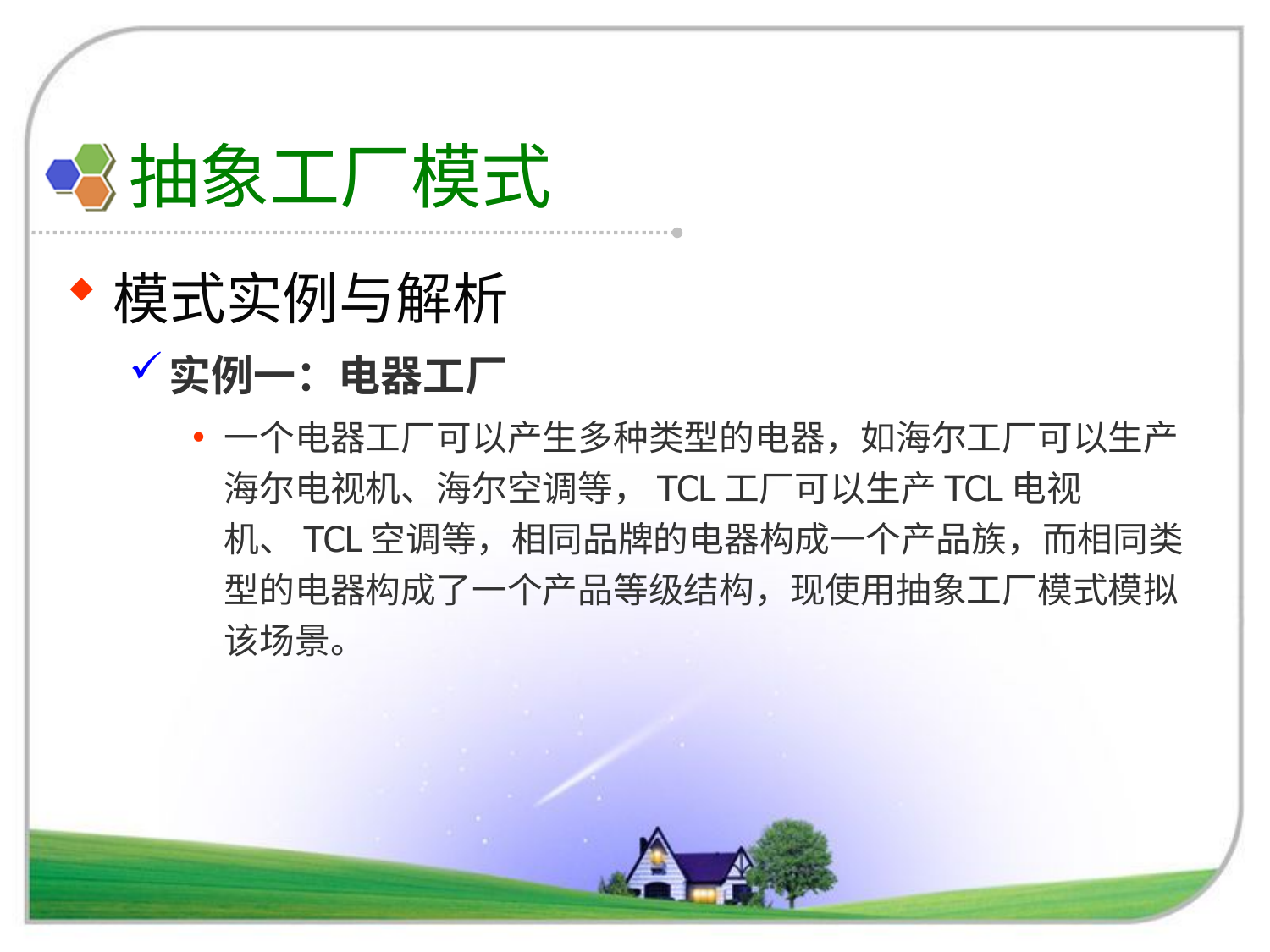

# 抽象工厂模式
模式实例与解析
实例一：电器工厂
一个电器工厂可以产生多种类型的电器，如海尔工厂可以生产海尔电视机、海尔空调等，TCL工厂可以生产TCL电视机、TCL空调等，相同品牌的电器构成一个产品族，而相同类型的电器构成了一个产品等级结构，现使用抽象工厂模式模拟该场景。